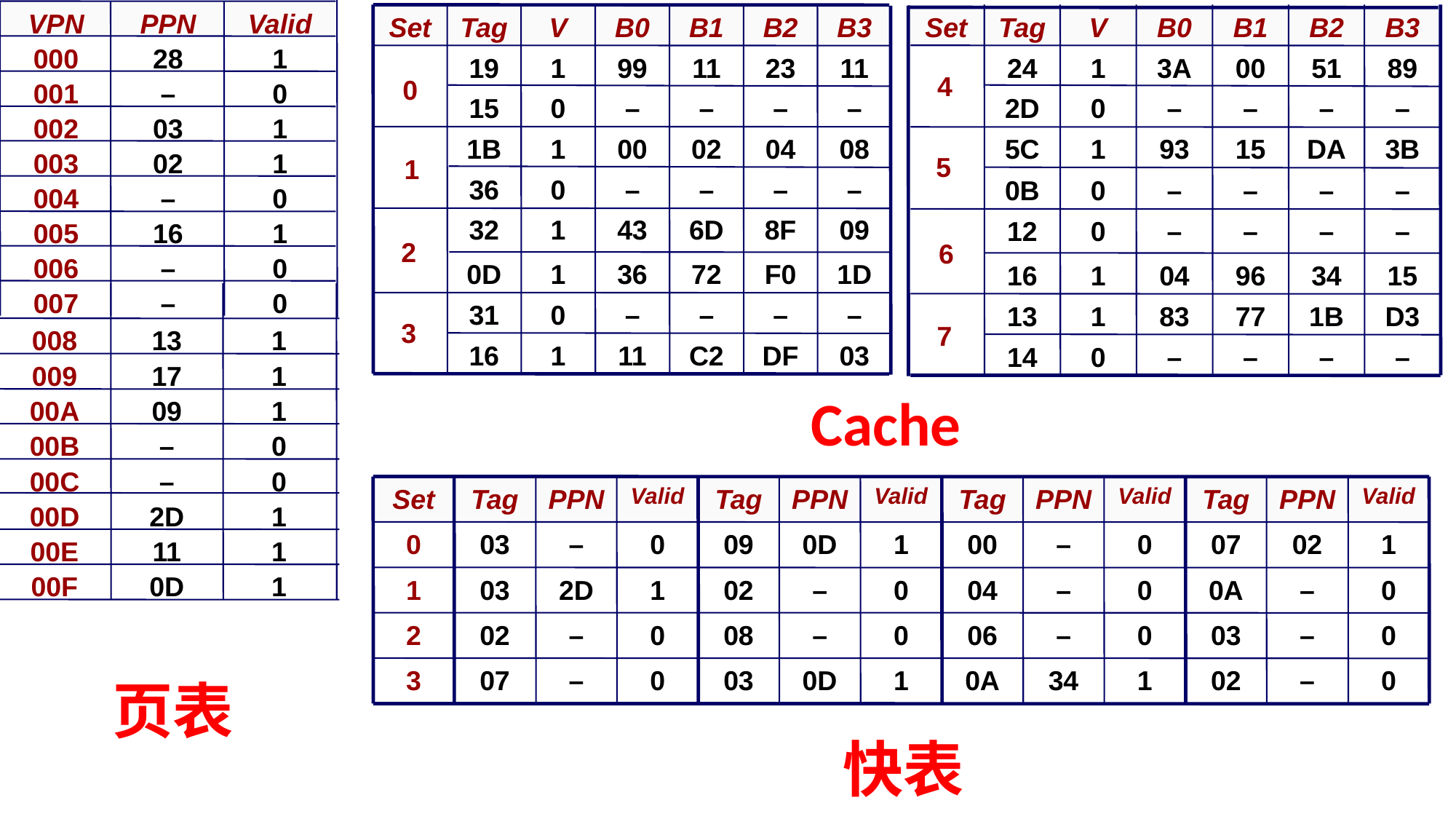

VPN

PPN
Valid

000

28
1
001

–
0
002
03
1

003

02
1
004

–
0
005
16
1

006

–
0
007

–
0
Set
Tag

V

B0

B1

B2

B3

24
1
3A
00
51
89

2D
0
–
–
–
–

5C
1
93
15
DA
3B

0B
0
–
–
–
–
12
0
–
–
–
–

16

1
04
96
34
15

13
1
83
77
1B
D3

14
0
–
–
–
–

Set

Tag

V

B0

B1

B2

B3

19
1
99
11
23
11
4
0

15
0
–
–
–
–

1B
1
00
02
04
08
5
1

36
0
–
–
–
–
32
1
43
6D
8F
09

2
6
0D

1
36
72
F0
1D

31
0
–
–
–
–
3
7

16
1
11
C2
DF
03

008

13
1
009

17
1
00A
09
1

00B

–
0
00C

–
0

00D
2D
1
00E

11
1
00F

0D
1

Cache
Set

Tag

PPN

Valid

Tag

PPN

Valid

Tag

PPN

Valid

Tag

PPN

Valid

0

03
–
0
09
0D
1
00
–
0
07
02
1
1

03
2D
1
02
–
0
04
–
0
0A
–
0
2

02
–
0
08
–
0
06
–
0
03
–
0
3

07
–
0
03
0D
1
0A
34
1
02
–
0

页表
快表